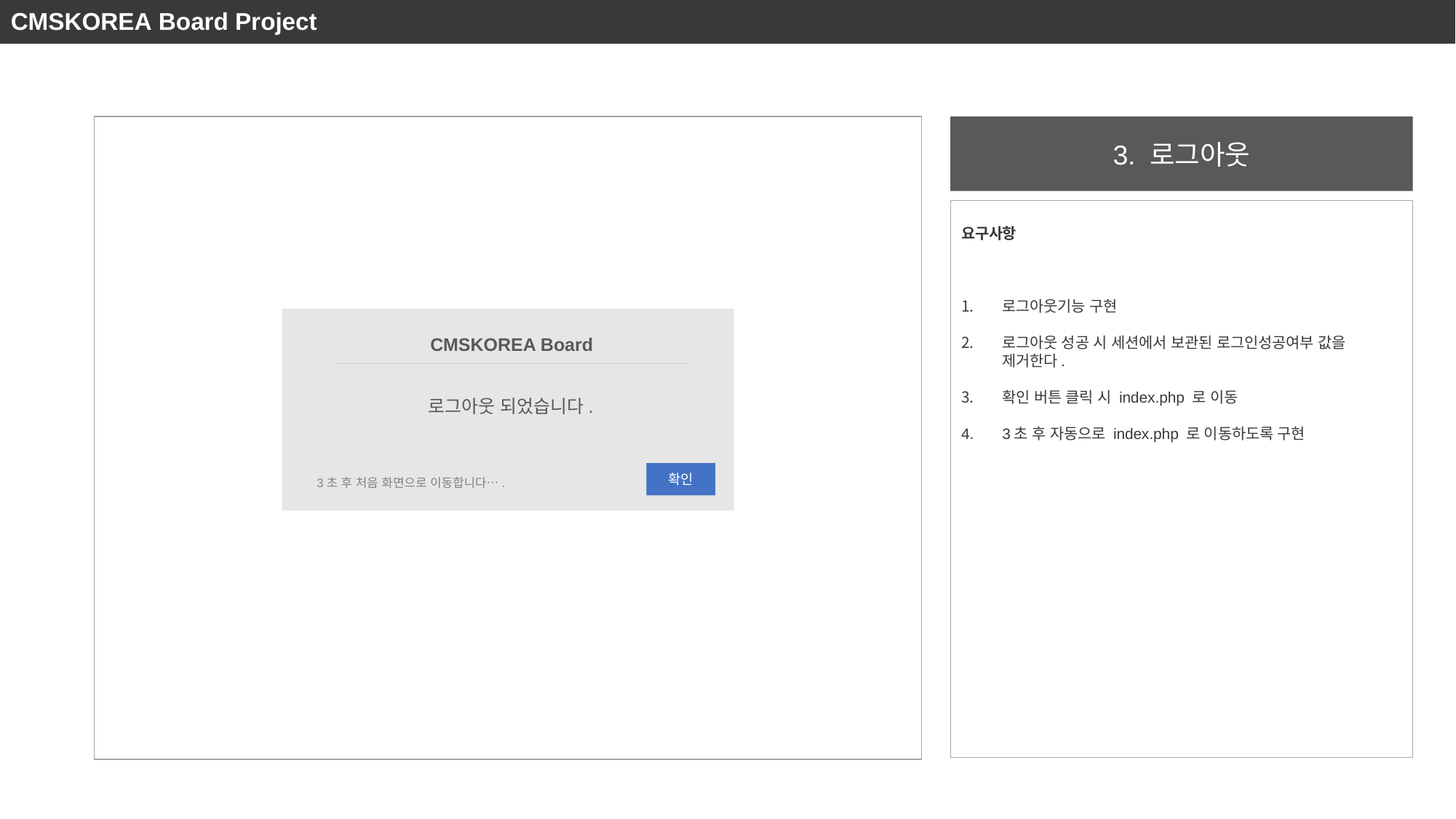

CMSKOREA Board Project

3. 로그아웃

요구사항

로그아웃기능 구현

로그아웃 성공 시 세션에서 보관된 로그인성공여부 값을 제거한다.
확인 버튼 클릭 시 index.php 로 이동

3초 후 자동으로 index.php 로 이동하도록 구현

CMSKOREA Board
로그아웃 되었습니다.
확인
3초 후 처음 화면으로 이동합니다….